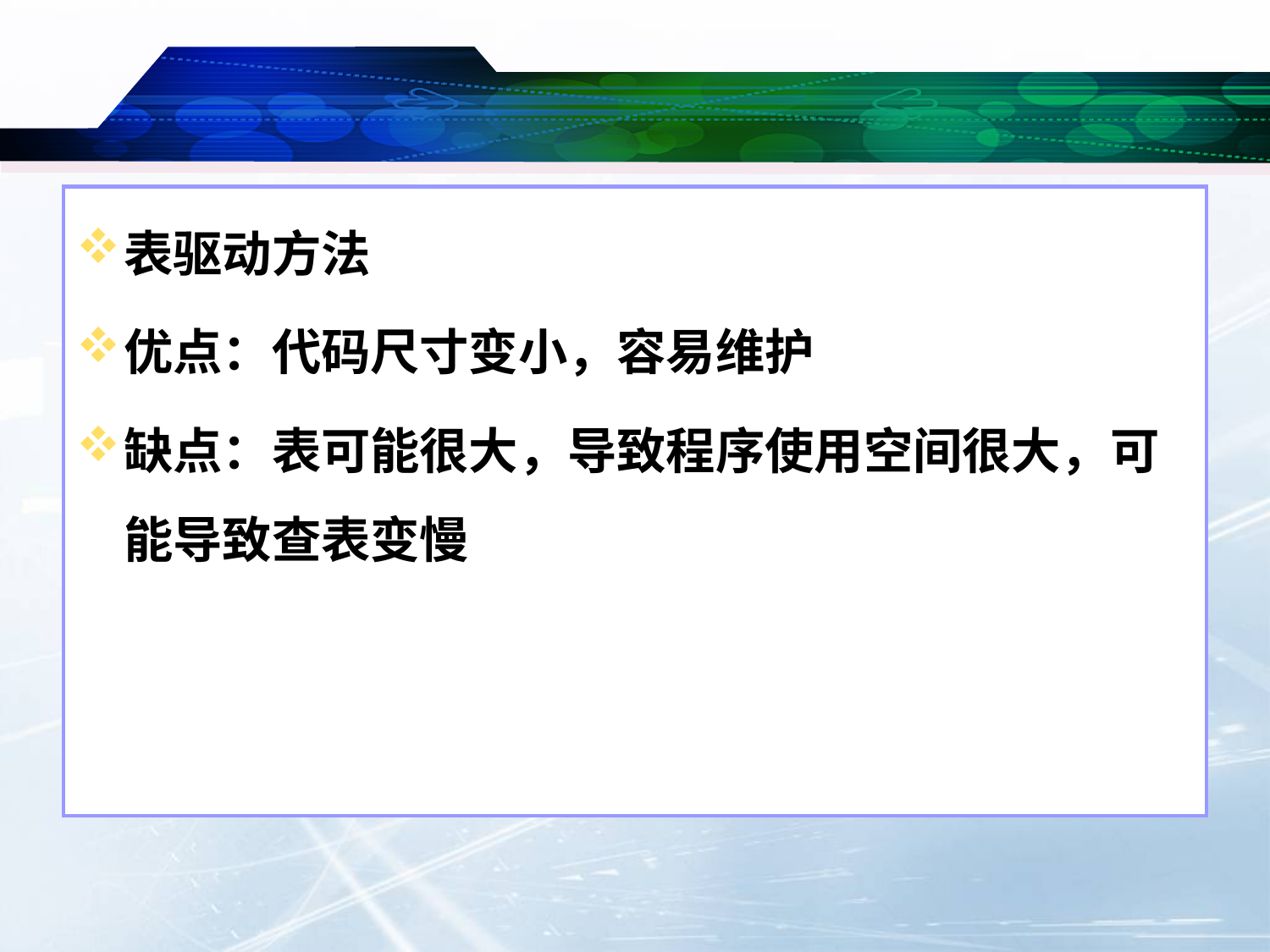

表驱动方法
优点：代码尺寸变小，容易维护
缺点：表可能很大，导致程序使用空间很大，可能导致查表变慢